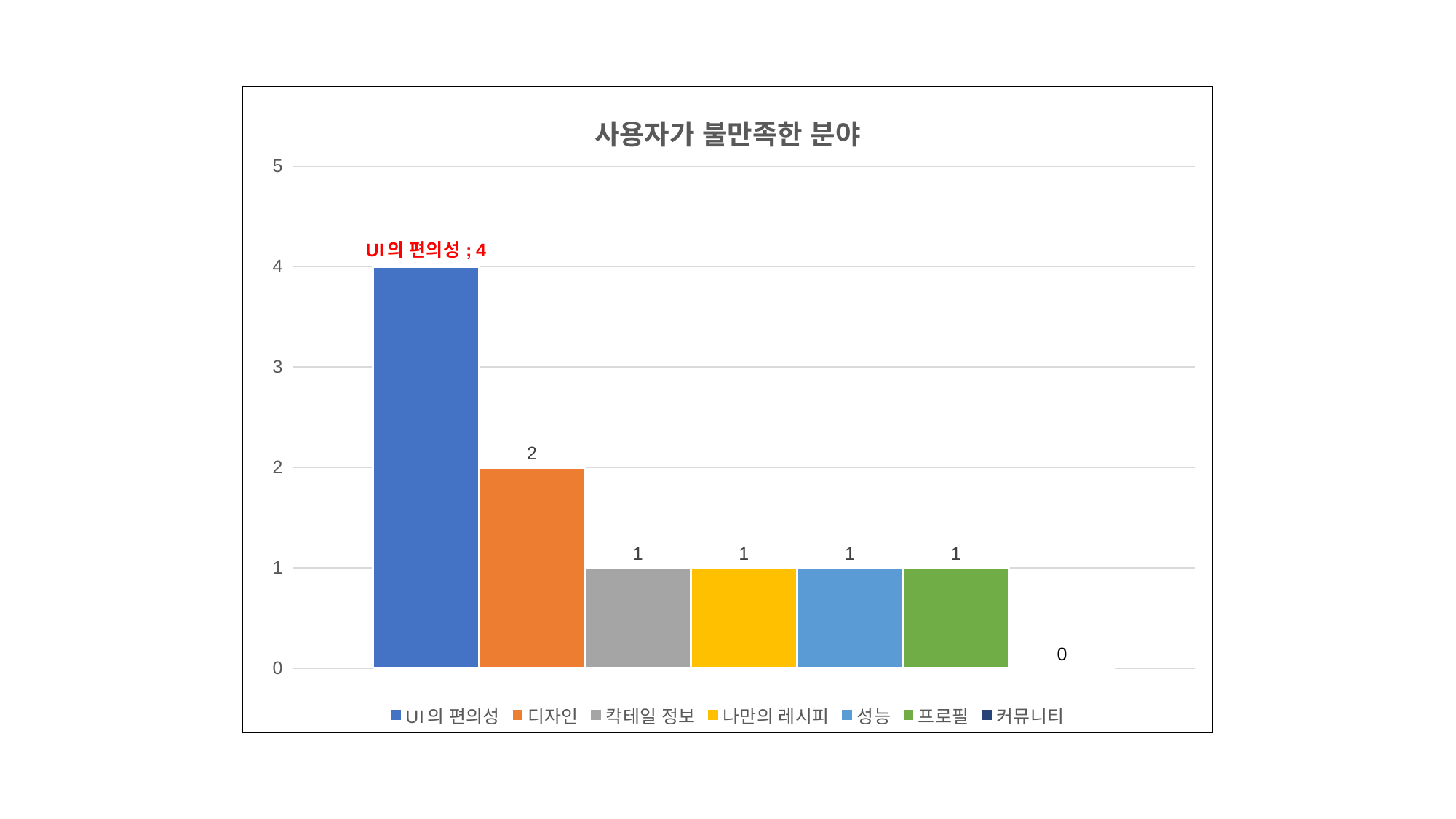

### Chart: 사용자가 불만족한 분야

| Category | UI의 편의성 | 디자인 | 칵테일 정보 | 나만의 레시피 | 성능 | 프로필 | 커뮤니티 |
|---|---|---|---|---|---|---|---|
| 불만족 응답 | 4.0 | 2.0 | 1.0 | 1.0 | 1.0 | 1.0 | 0.0 |